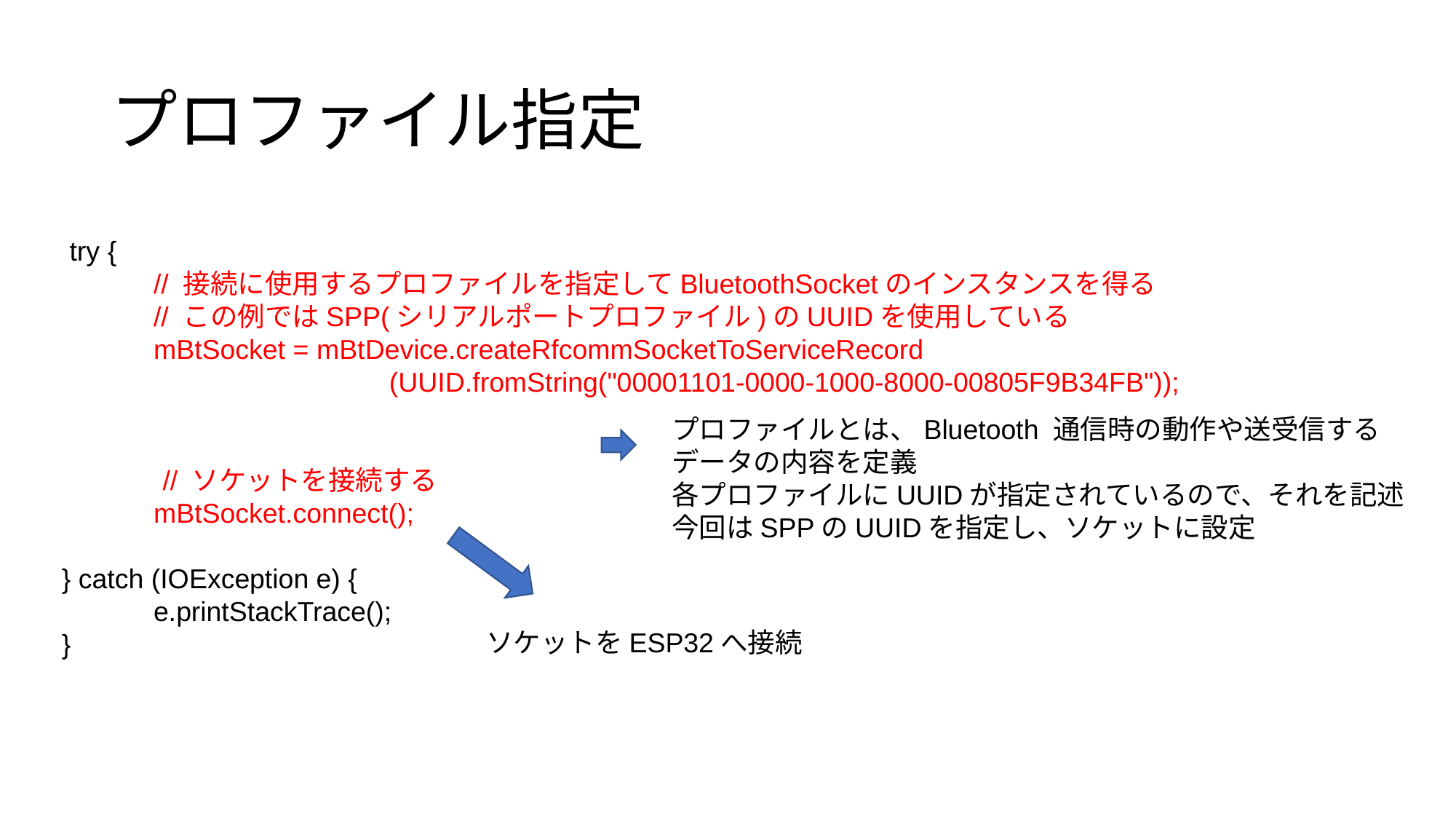

# プロファイル指定
 try {
            // 接続に使用するプロファイルを指定してBluetoothSocketのインスタンスを得る
            // この例ではSPP(シリアルポートプロファイル)のUUIDを使用している
            mBtSocket = mBtDevice.createRfcommSocketToServiceRecord
			(UUID.fromString("00001101-0000-1000-8000-00805F9B34FB"));

　　　  // ソケットを接続する
            mBtSocket.connect();

} catch (IOException e) {
            e.printStackTrace();
}
プロファイルとは、Bluetooth 通信時の動作や送受信するデータの内容を定義
各プロファイルにUUIDが指定されているので、それを記述
今回はSPPのUUIDを指定し、ソケットに設定

ソケットをESP32へ接続